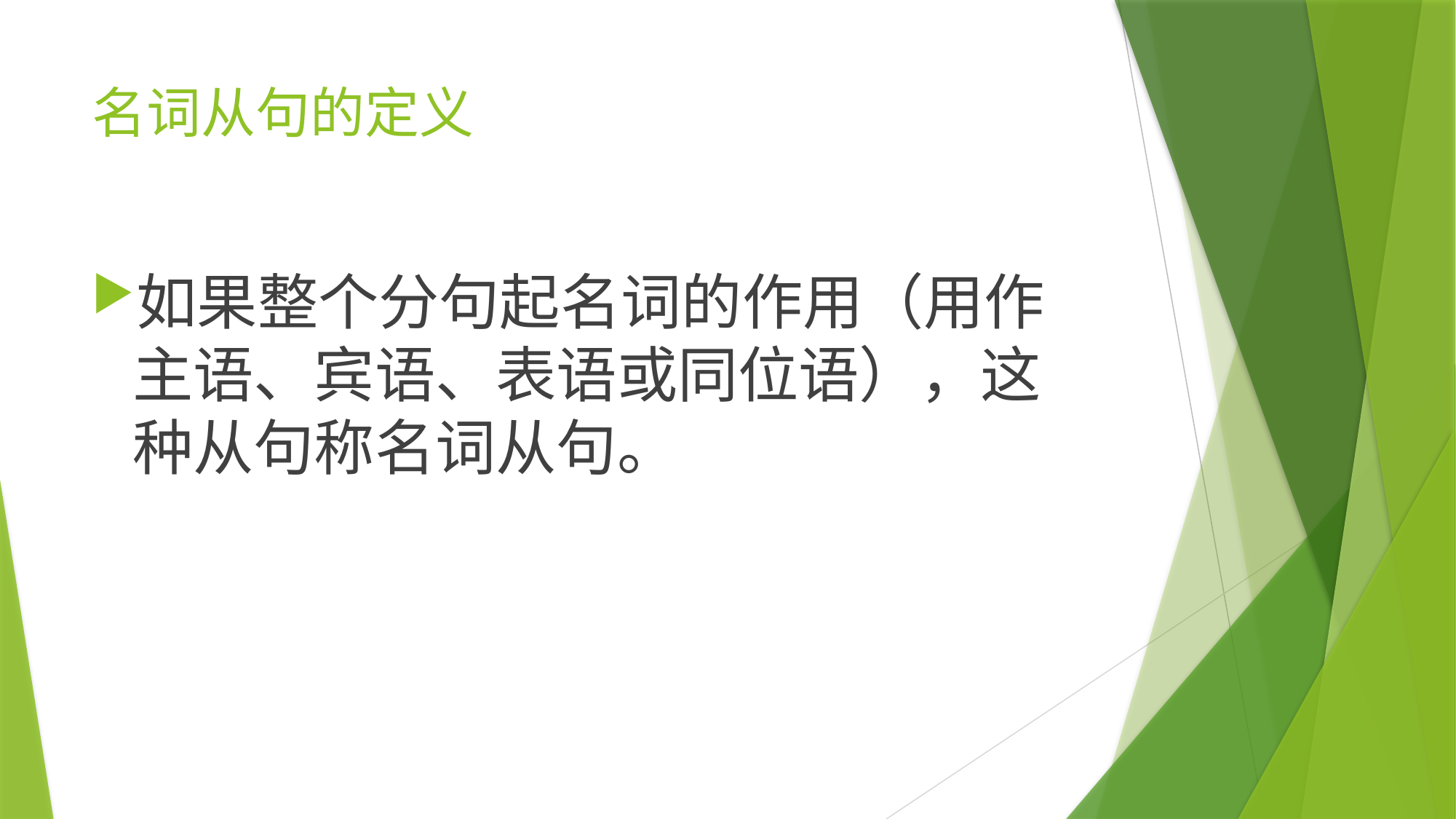

# 名词从句的定义
如果整个分句起名词的作用（用作主语、宾语、表语或同位语），这种从句称名词从句。